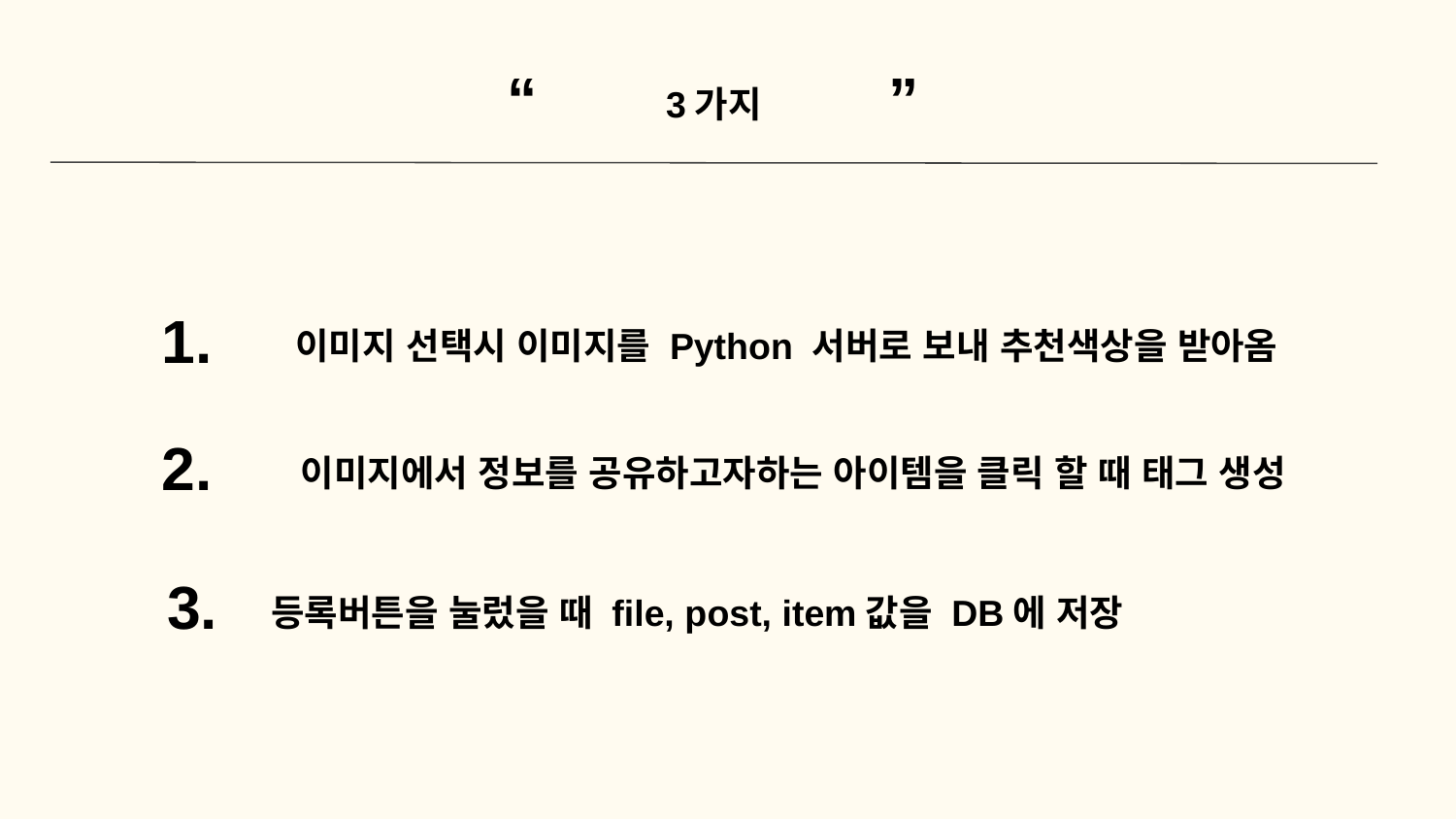

“                     ”
3가지
1.
이미지 선택시 이미지를 Python 서버로 보내 추천색상을 받아옴
2.
이미지에서 정보를 공유하고자하는 아이템을 클릭 할 때 태그 생성
3.
등록버튼을 눌렀을 때 file, post, item값을 DB에 저장